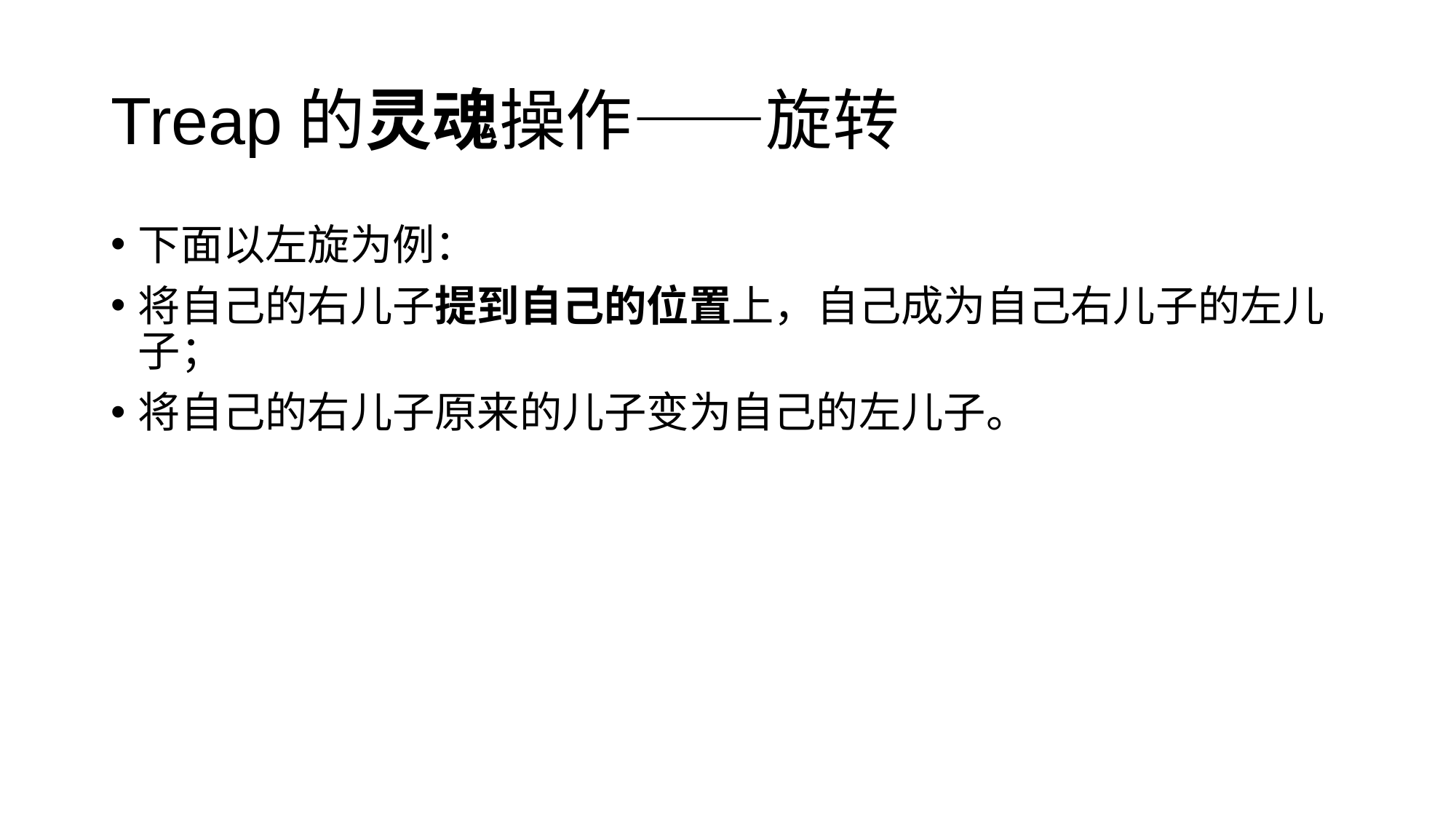

# Treap的灵魂操作——旋转
下面以左旋为例：
将自己的右儿子提到自己的位置上，自己成为自己右儿子的左儿子；
将自己的右儿子原来的儿子变为自己的左儿子。